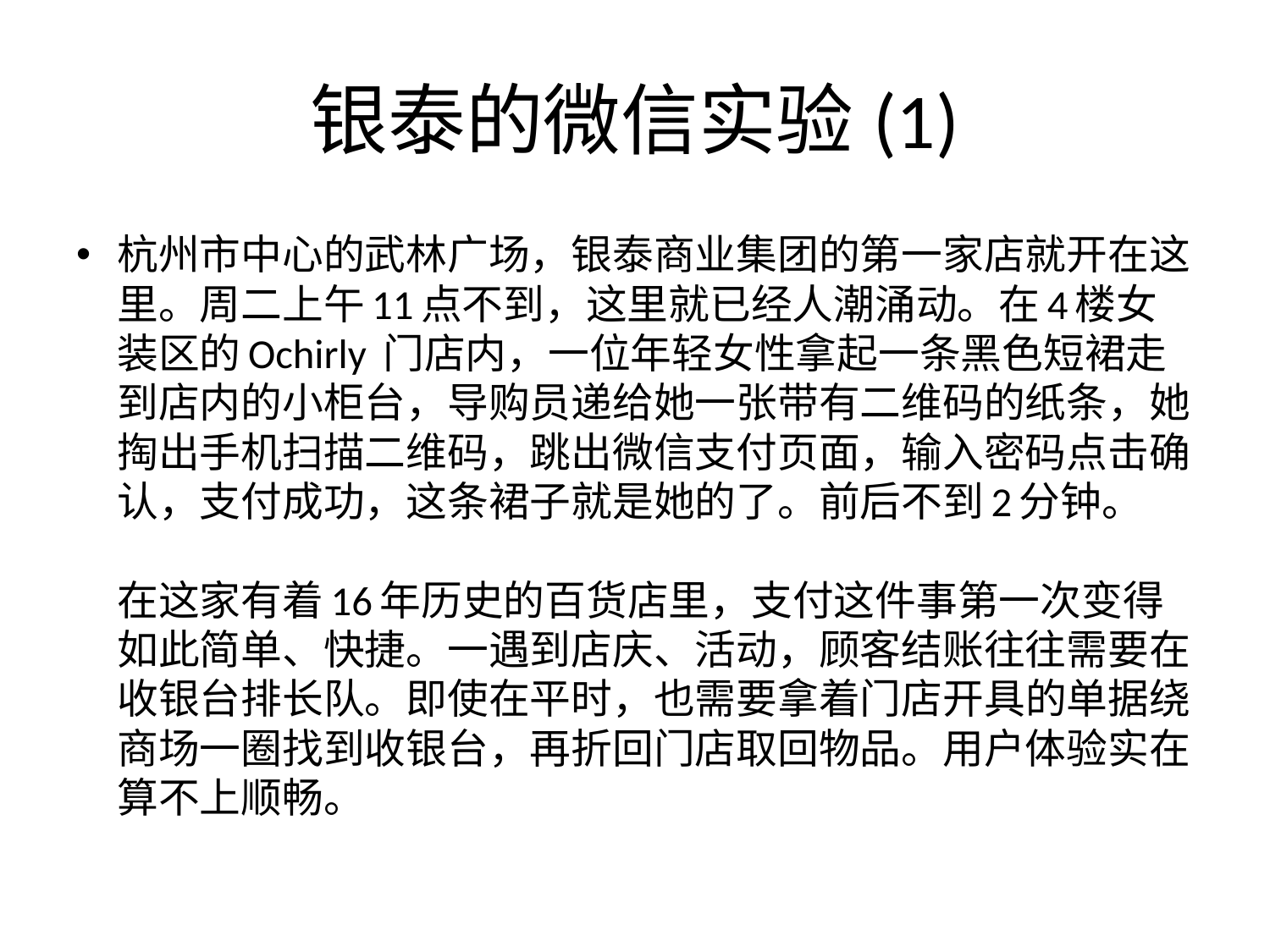

# 银泰的微信实验(1)
杭州市中心的武林广场，银泰商业集团的第一家店就开在这里。周二上午11点不到，这里就已经人潮涌动。在4楼女装区的Ochirly 门店内，一位年轻女性拿起一条黑色短裙走到店内的小柜台，导购员递给她一张带有二维码的纸条，她掏出手机扫描二维码，跳出微信支付页面，输入密码点击确认，支付成功，这条裙子就是她的了。前后不到2分钟。
在这家有着16年历史的百货店里，支付这件事第一次变得如此简单、快捷。一遇到店庆、活动，顾客结账往往需要在收银台排长队。即使在平时，也需要拿着门店开具的单据绕商场一圈找到收银台，再折回门店取回物品。用户体验实在算不上顺畅。